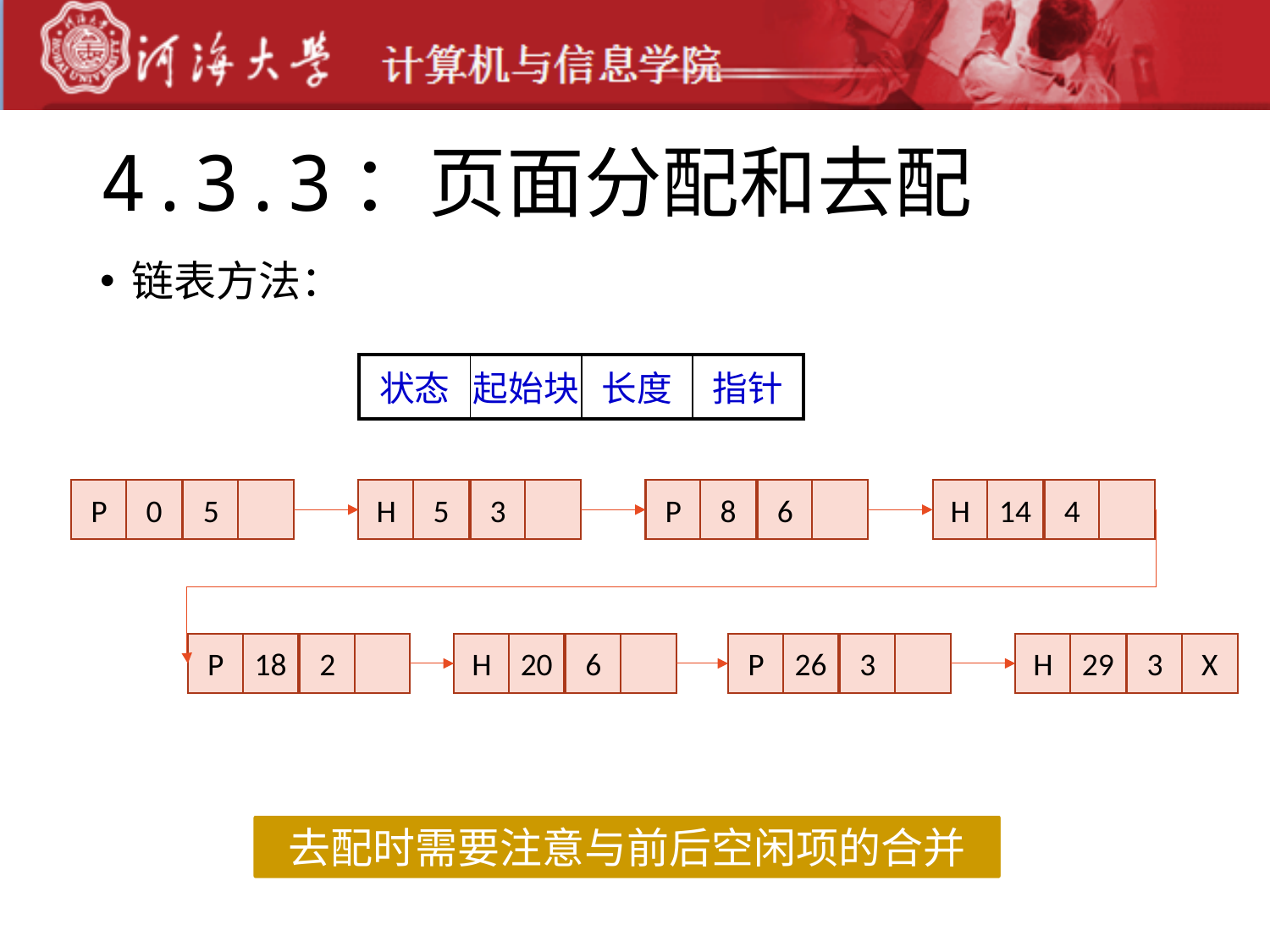

# 4.3.3：页面分配和去配
链表方法：

| 状态 | 起始块 | 长度 | 指针 |
| --- | --- | --- | --- |
P
0
5

H
5
3

P
8
6

H
14
4

P
18
2

H
20
6

P
26
3

H
29
3
X
去配时需要注意与前后空闲项的合并